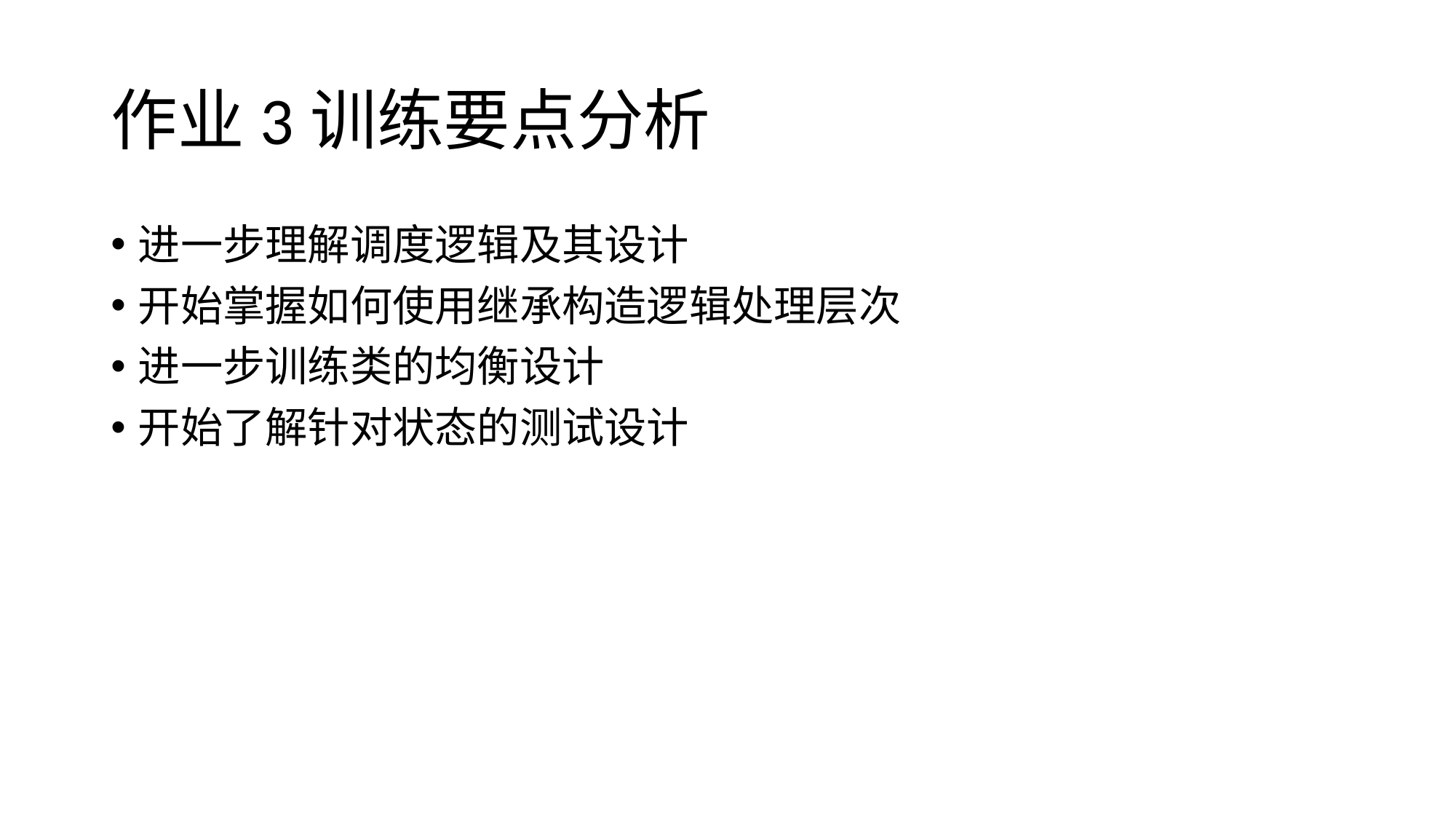

# 作业3训练要点分析
进一步理解调度逻辑及其设计
开始掌握如何使用继承构造逻辑处理层次
进一步训练类的均衡设计
开始了解针对状态的测试设计